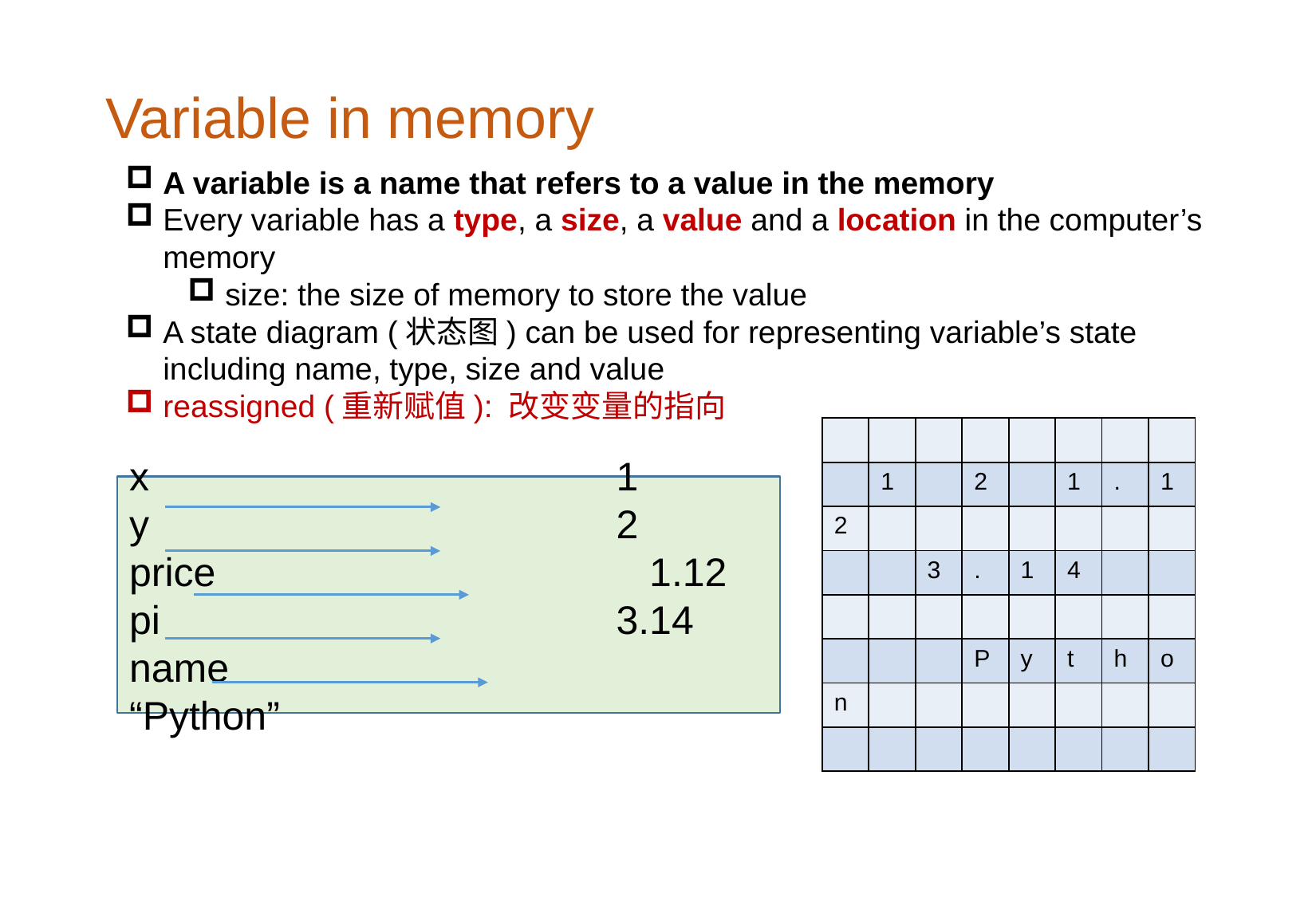

Variable in memory
A variable is a name that refers to a value in the memory
Every variable has a type, a size, a value and a location in the computer’s memory
size: the size of memory to store the value
A state diagram (状态图) can be used for representing variable’s state including name, type, size and value
reassigned (重新赋值): 改变变量的指向
|  |  |  |  |  |  |  |  |
| --- | --- | --- | --- | --- | --- | --- | --- |
|  | 1 |  | 2 |  | 1 | . | 1 |
| 2 |  |  |  |  |  |  |  |
|  |  | 3 | . | 1 | 4 |  |  |
|  |  |  |  |  |  |  |  |
|  |  |  | P | y | t | h | o |
| n |  |  |  |  |  |  |  |
|  |  |  |  |  |  |  |  |
x                                          1
y                                          2
price                                       1.12
pi                                         3.14
name                                          “Python”